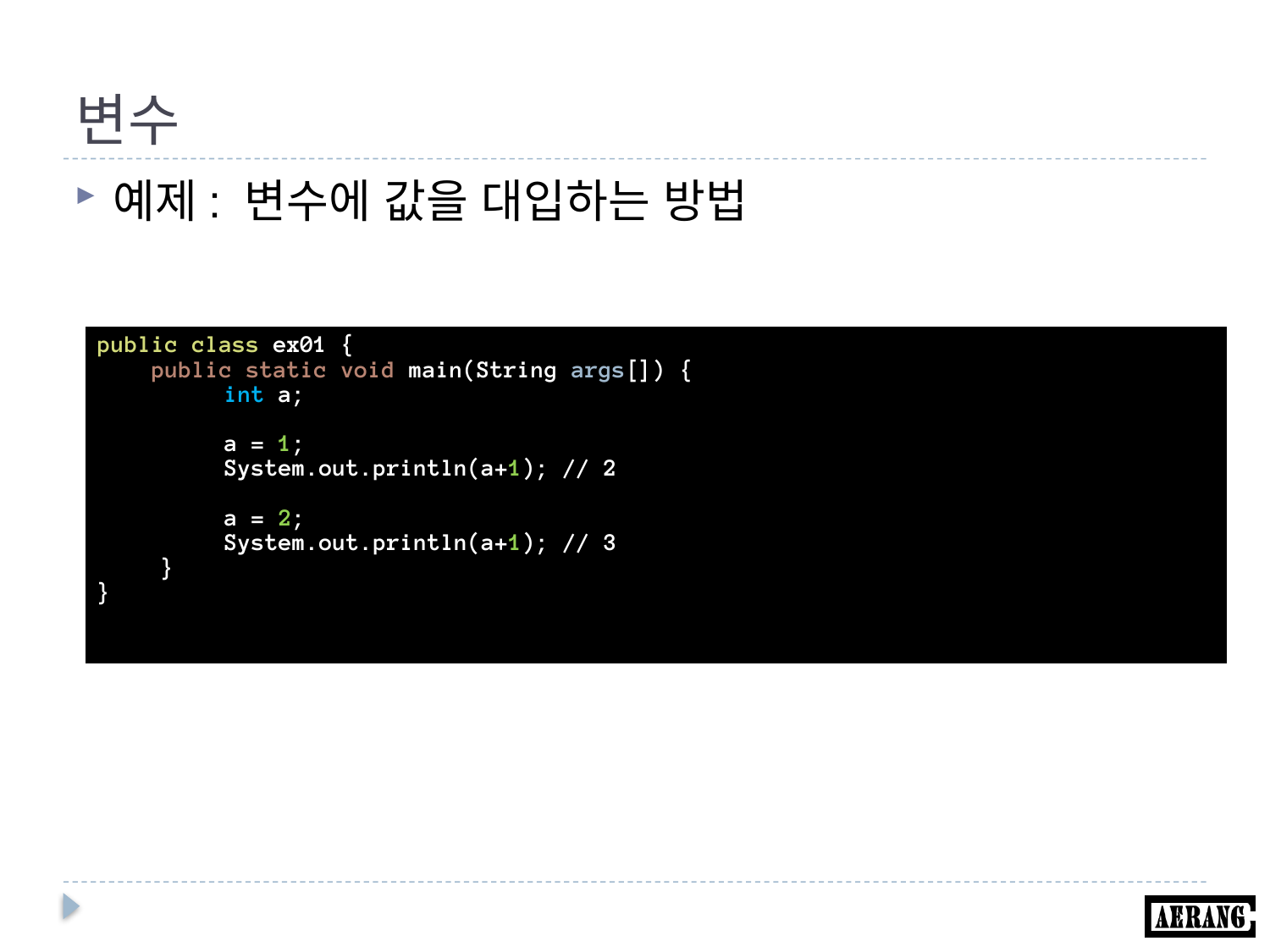

# 변수
예제: 변수에 값을 대입하는 방법

| public class ex01 { public static void main(String args[]) { int a; a = 1; System.out.println(a+1); // 2 a = 2; System.out.println(a+1); // 3 } } |
| --- |